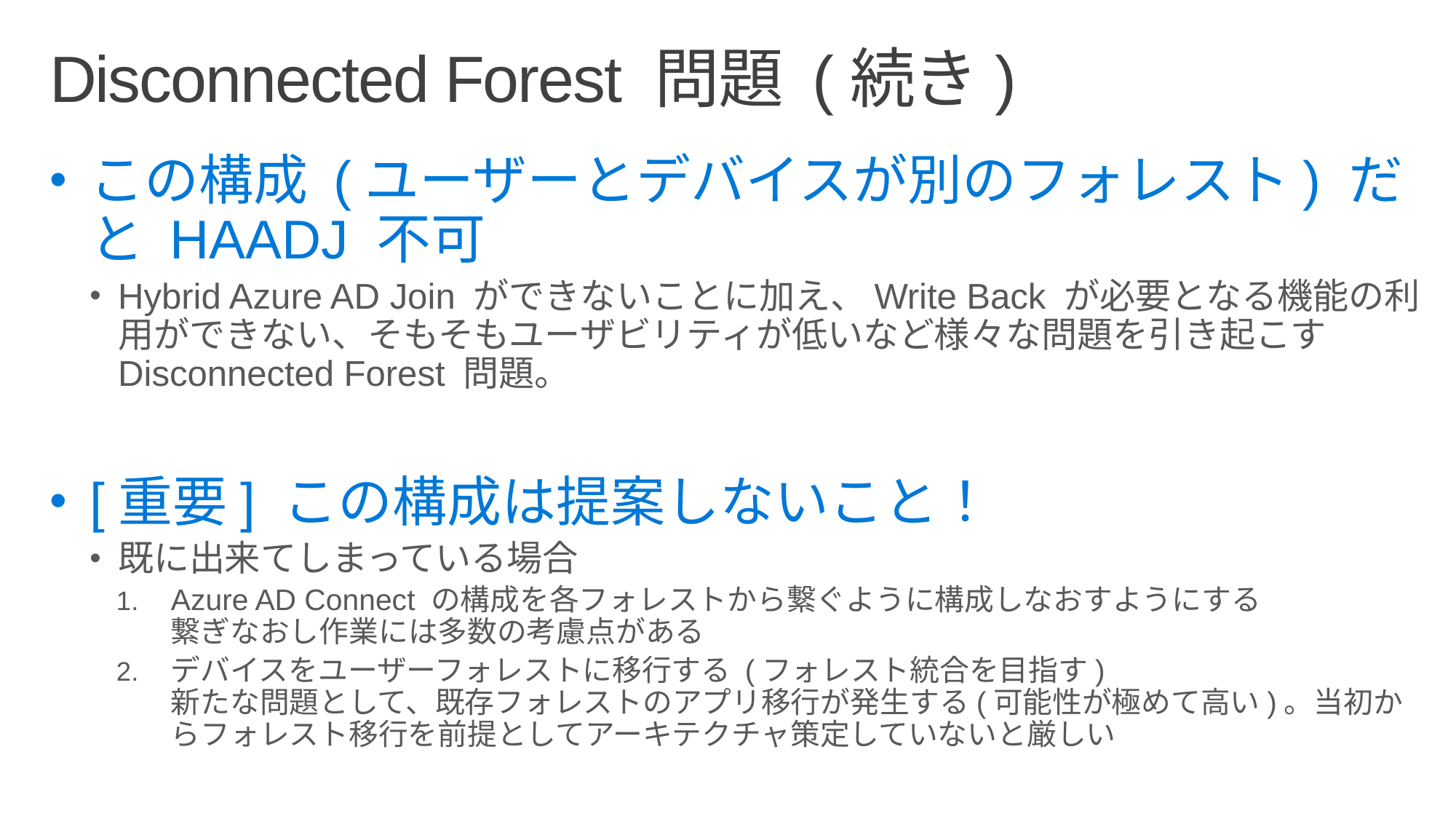

Disconnected Forest 問題 (続き)
この構成 (ユーザーとデバイスが別のフォレスト) だと HAADJ 不可
Hybrid Azure AD Join ができないことに加え、Write Back が必要となる機能の利用ができない、そもそもユーザビリティが低いなど様々な問題を引き起こす Disconnected Forest 問題。

[重要] この構成は提案しないこと！
既に出来てしまっている場合
Azure AD Connect の構成を各フォレストから繋ぐように構成しなおすようにする
繋ぎなおし作業には多数の考慮点がある
デバイスをユーザーフォレストに移行する (フォレスト統合を目指す)
新たな問題として、既存フォレストのアプリ移行が発生する(可能性が極めて高い)。当初からフォレスト移行を前提としてアーキテクチャ策定していないと厳しい